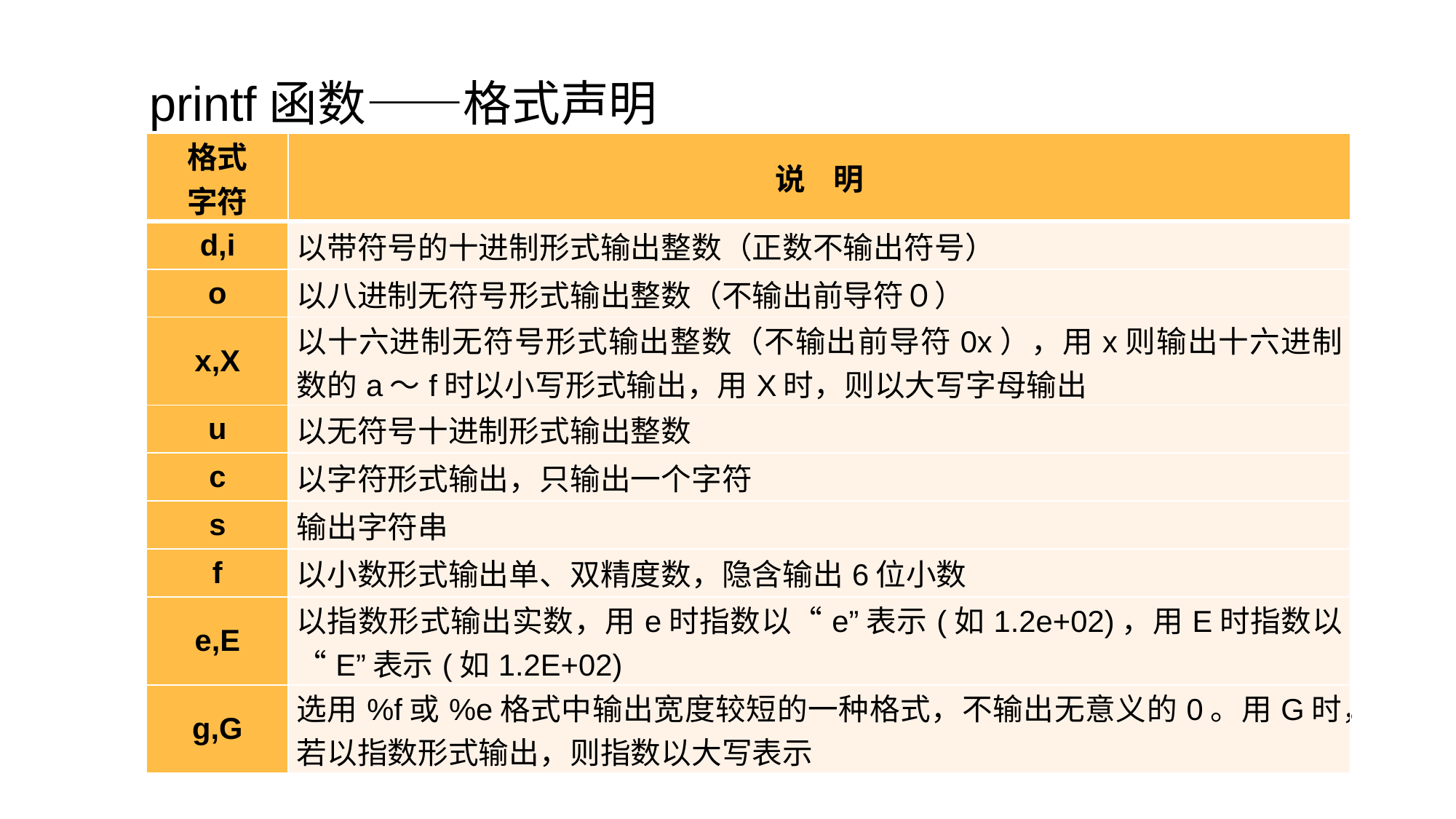

# printf函数——格式声明
| 格式 字符 | 说 明 |
| --- | --- |
| d,i | 以带符号的十进制形式输出整数（正数不输出符号） |
| o | 以八进制无符号形式输出整数（不输出前导符０） |
| x,X | 以十六进制无符号形式输出整数（不输出前导符0x），用x则输出十六进制数的a～f时以小写形式输出，用X时，则以大写字母输出 |
| u | 以无符号十进制形式输出整数 |
| c | 以字符形式输出，只输出一个字符 |
| s | 输出字符串 |
| f | 以小数形式输出单、双精度数，隐含输出6位小数 |
| e,E | 以指数形式输出实数，用e时指数以“e”表示(如1.2e+02)，用E时指数以“E”表示(如1.2E+02) |
| g,G | 选用%f或%e格式中输出宽度较短的一种格式，不输出无意义的0。用G时，若以指数形式输出，则指数以大写表示 |